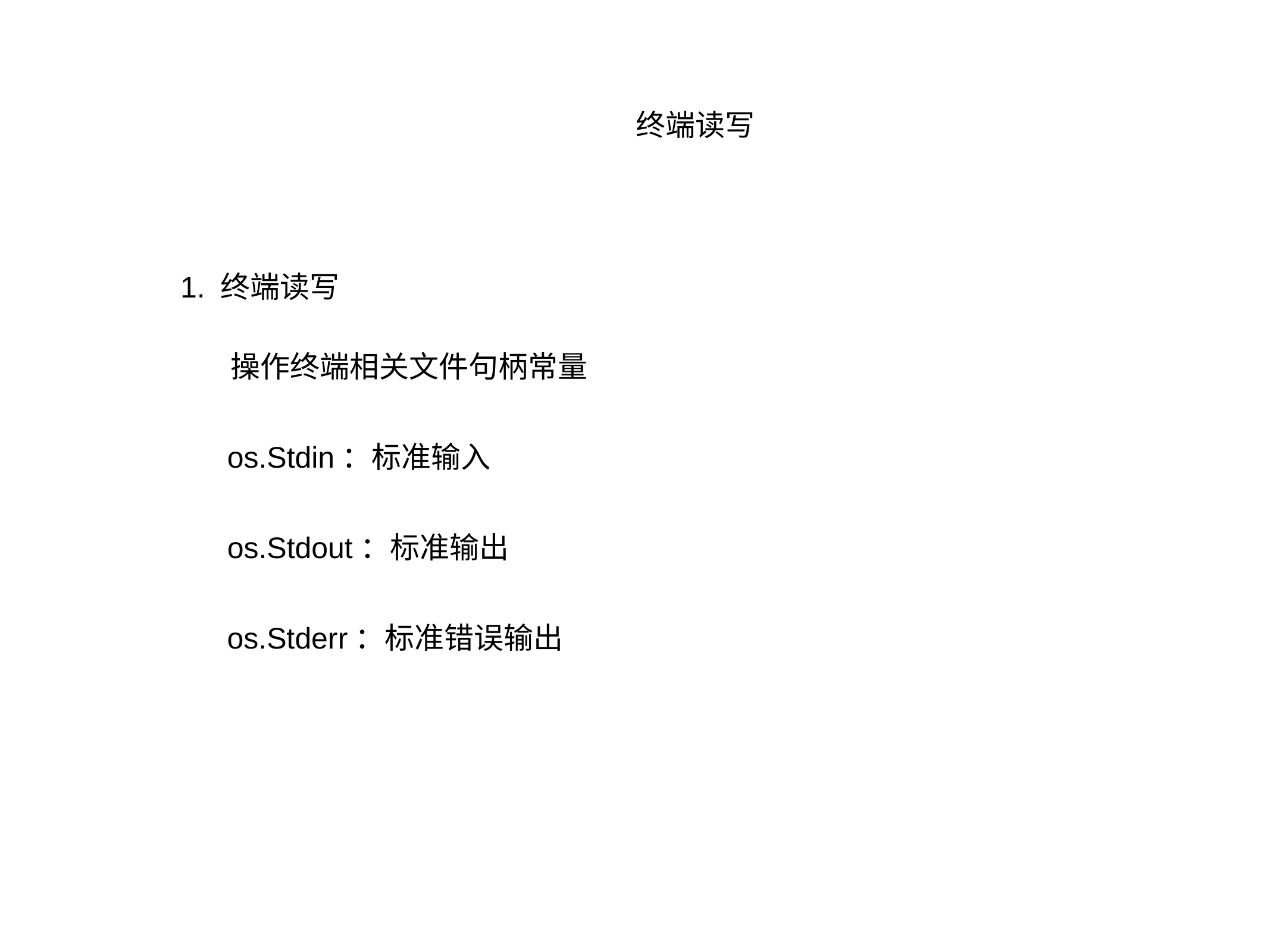

终端读写
1. 终端读写

操作终端相关文件句柄常量
os.Stdin：标准输入
os.Stdout：标准输出
os.Stderr：标准错误输出